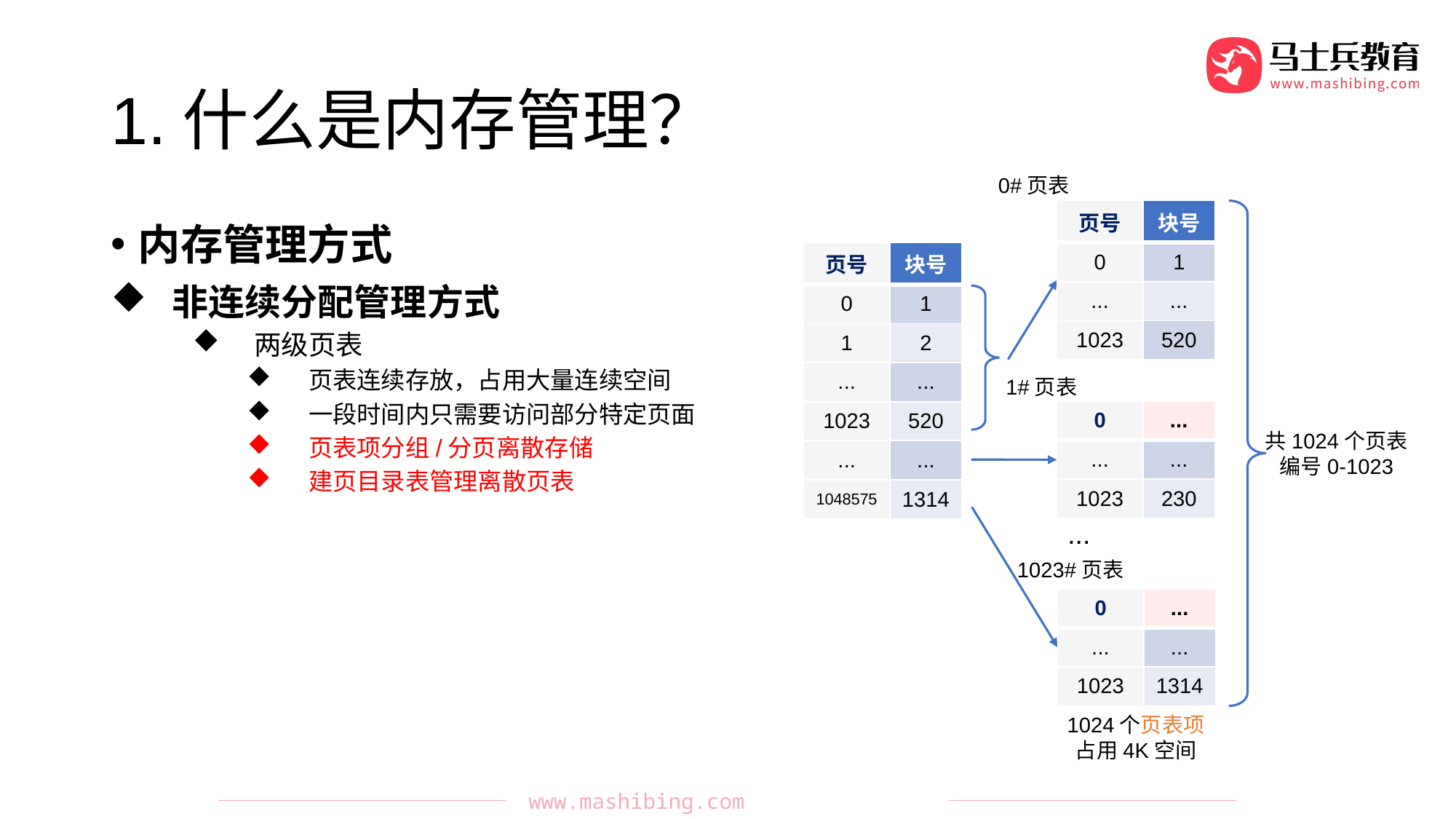

# 1.什么是内存管理？
0#页表
| 页号 | 块号 |
| --- | --- |
| 0 | 1 |
| ... | ... |
| 1023 | 520 |

内存管理方式
非连续分配管理方式
两级页表
页表连续存放，占用大量连续空间
一段时间内只需要访问部分特定页面
页表项分组/分页离散存储
建页目录表管理离散页表
| 页号 | 块号 |
| --- | --- |
| 0 | 1 |
| 1 | 2 |
| ... | ... |
| 1023 | 520 |
| ... | ... |
| 1048575 | 1314 |

1#页表
| 0 | ... |
| --- | --- |
| ... | ... |
| 1023 | 230 |
共1024个页表
编号0-1023
...
1023#页表
| 0 | ... |
| --- | --- |
| ... | ... |
| 1023 | 1314 |
1024个页表项
占用4K空间